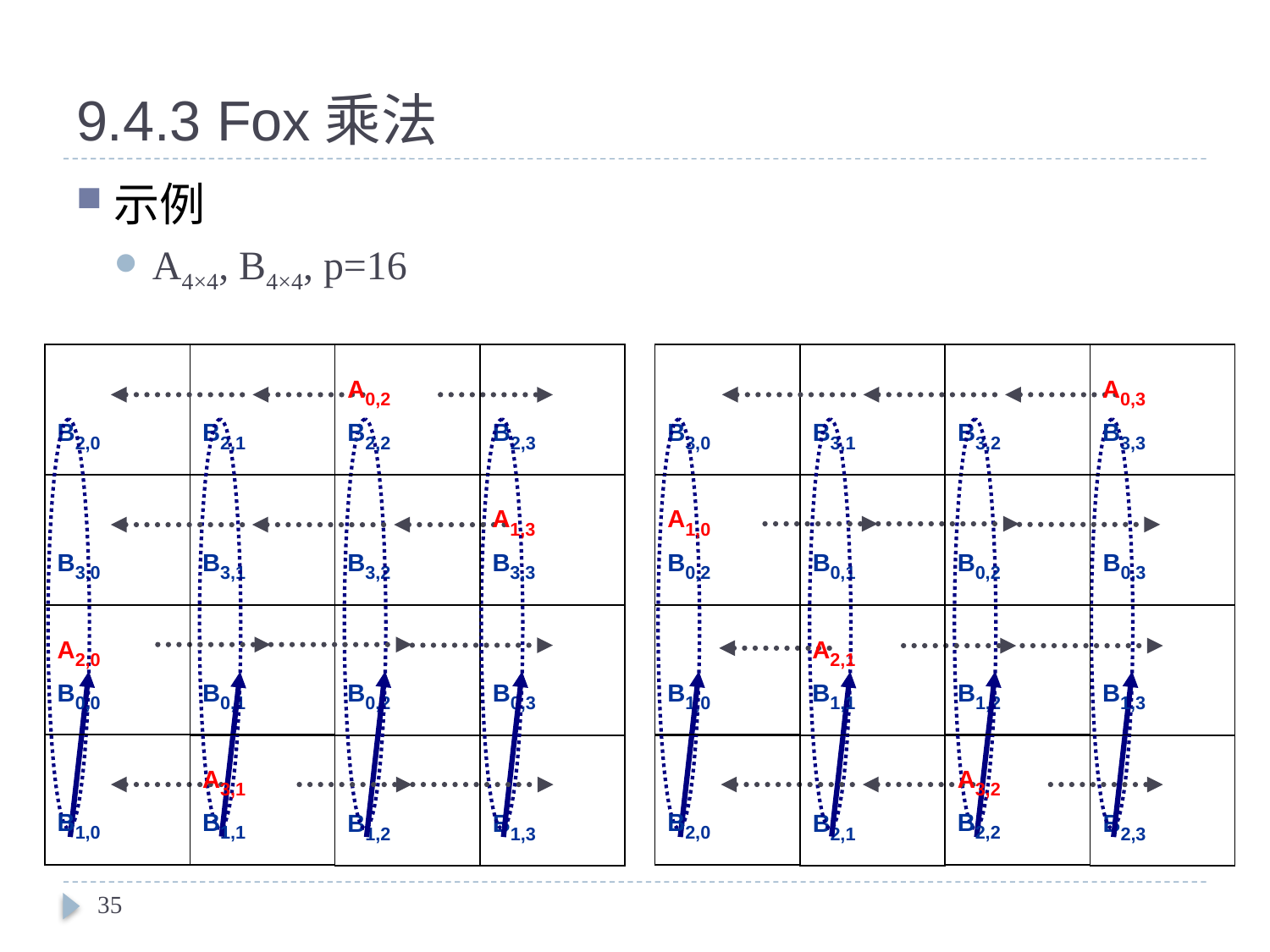

# 9.4.3 Fox乘法
示例
A4×4, B4×4, p=16

B2,0

B2,1
A0,2
B2,2

B2,3

B3,0

B3,1

B3,2
A0,3
B3,3

A1,0
B0,2
A1,3
B3,3

B0,2

B3,0

B3,1

B3,2

B0,1

B0,3

A2,0
B0,0
A2,1
B1,1

B1,3

B0,1

B0,2

B0,3

B1,0

B1,2

B1,0
A3,1
B1,1

B2,0
A3,2
B2,2

B1,2

B1,3

B2,1

B2,3

35